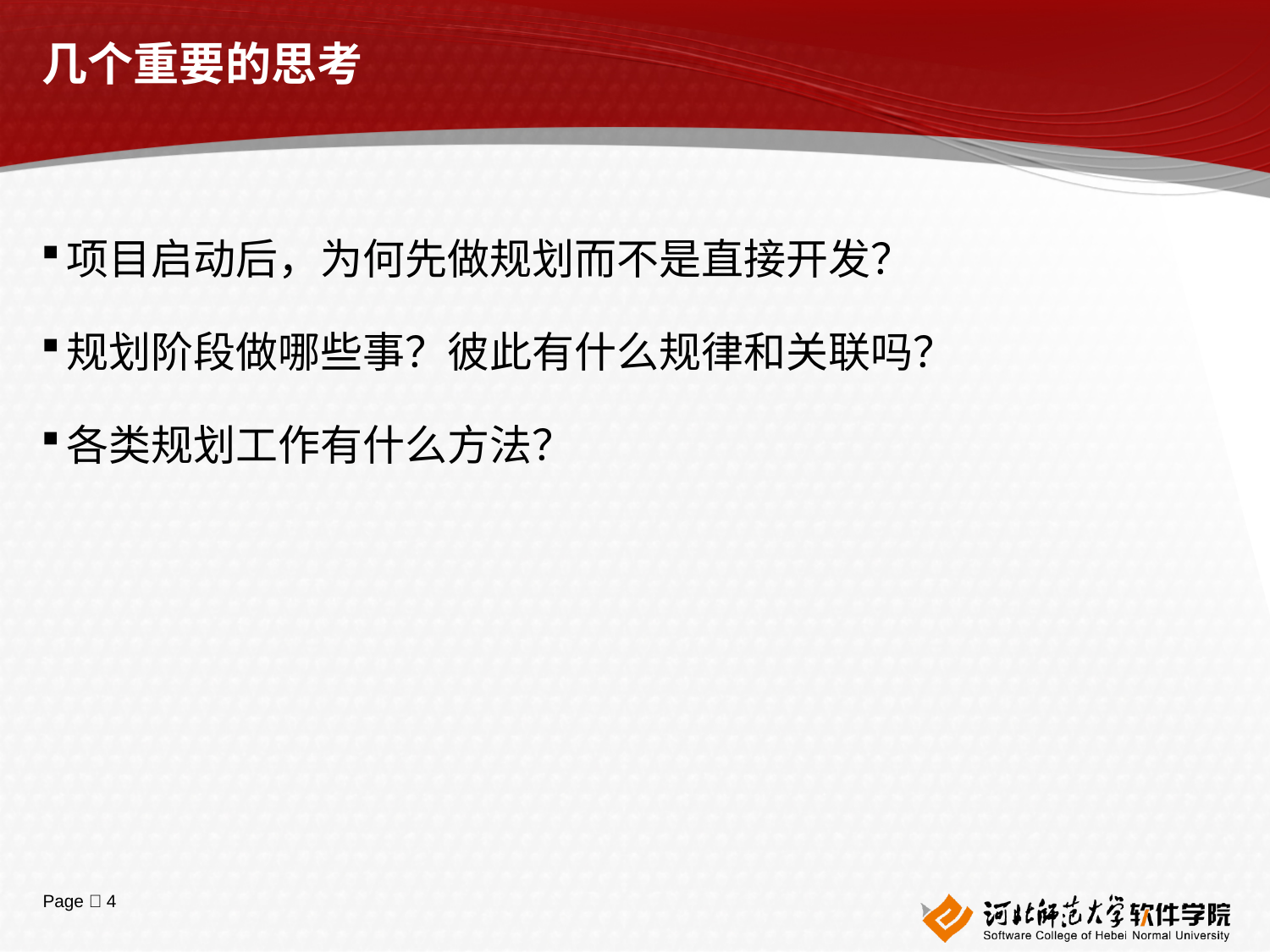

# 几个重要的思考
项目启动后，为何先做规划而不是直接开发？
规划阶段做哪些事？彼此有什么规律和关联吗？
各类规划工作有什么方法？